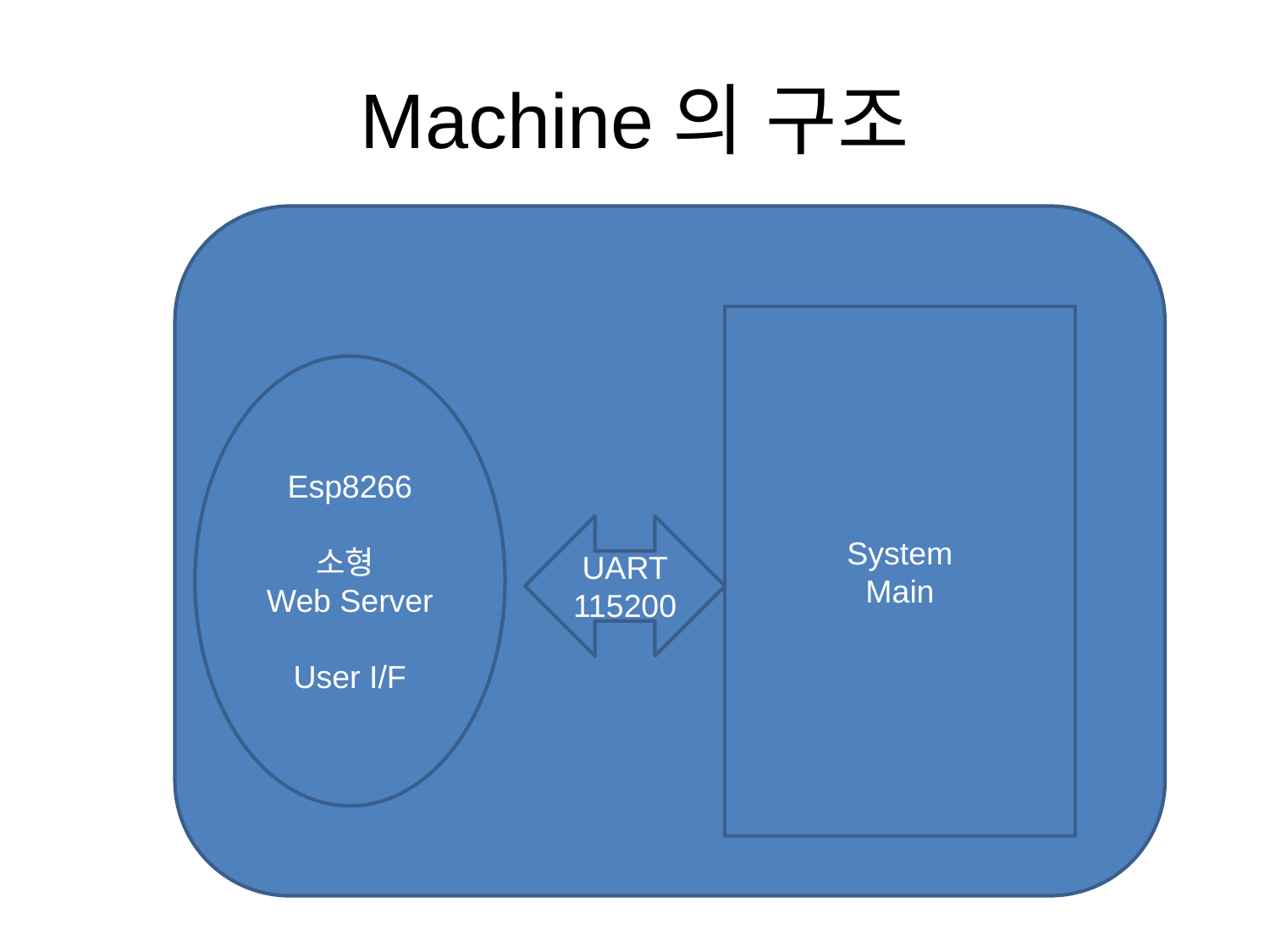

# Machine의 구조

System
Main
Esp8266

소형
Web Server

User I/F
UART
115200